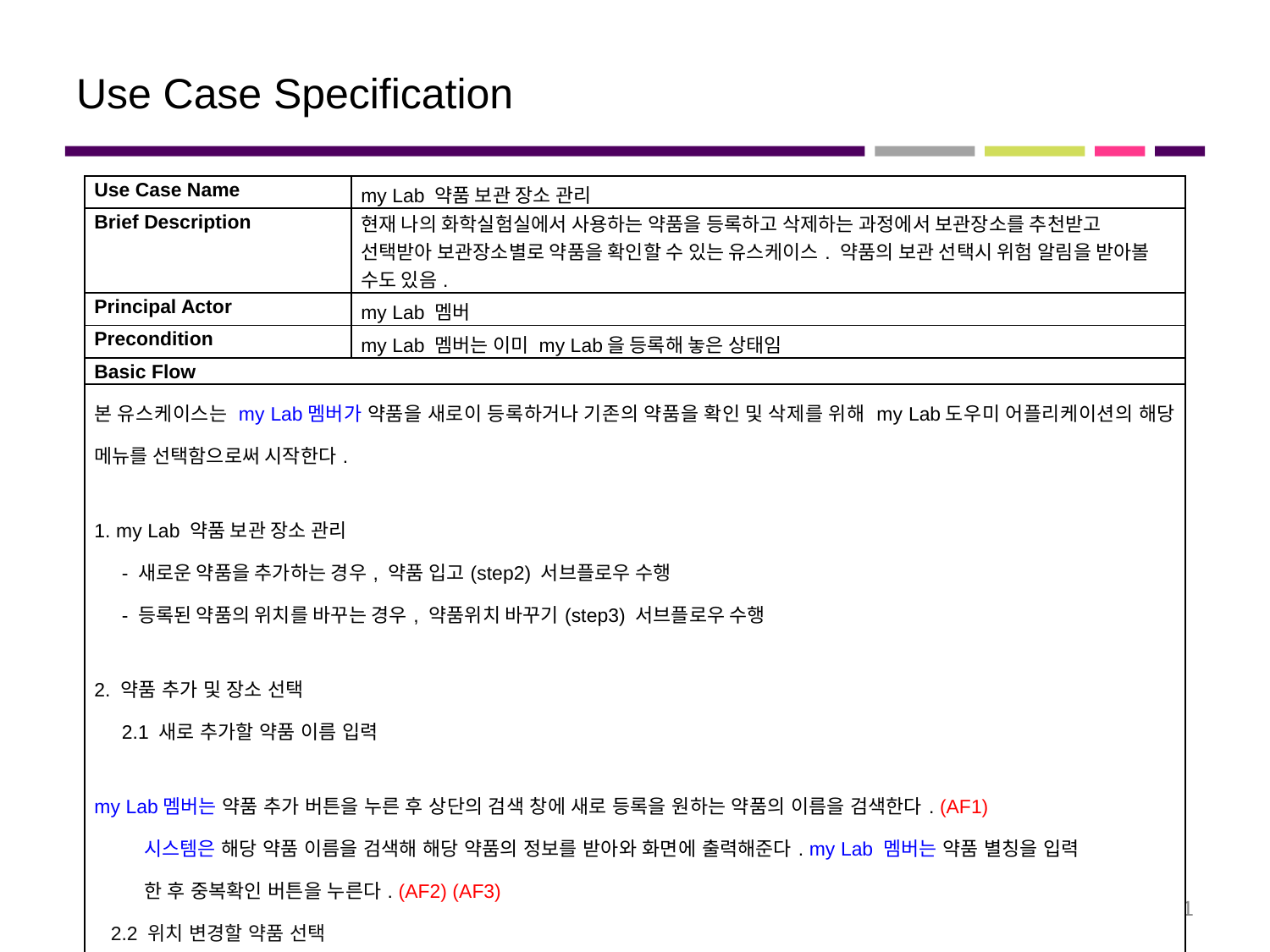

# Use Case Specification
| Use Case Name | my Lab 약품 보관 장소 관리 |
| --- | --- |
| Brief Description | 현재 나의 화학실험실에서 사용하는 약품을 등록하고 삭제하는 과정에서 보관장소를 추천받고 선택받아 보관장소별로 약품을 확인할 수 있는 유스케이스. 약품의 보관 선택시 위험 알림을 받아볼 수도 있음. |
| Principal Actor | my Lab 멤버 |
| Precondition | my Lab 멤버는 이미 my Lab을 등록해 놓은 상태임 |
| Basic Flow |  |
| 본 유스케이스는 my Lab멤버가 약품을 새로이 등록하거나 기존의 약품을 확인 및 삭제를 위해 my Lab도우미 어플리케이션의 해당 메뉴를 선택함으로써 시작한다. 1. my Lab 약품 보관 장소 관리 - 새로운 약품을 추가하는 경우, 약품 입고(step2) 서브플로우 수행 - 등록된 약품의 위치를 바꾸는 경우, 약품위치 바꾸기(step3) 서브플로우 수행 2. 약품 추가 및 장소 선택 2.1 새로 추가할 약품 이름 입력 my Lab멤버는 약품 추가 버튼을 누른 후 상단의 검색 창에 새로 등록을 원하는 약품의 이름을 검색한다. (AF1) 시스템은 해당 약품 이름을 검색해 해당 약품의 정보를 받아와 화면에 출력해준다. my Lab 멤버는 약품 별칭을 입력 한 후 중복확인 버튼을 누른다. (AF2) (AF3) 2.2 위치 변경할 약품 선택 my Lab멤버는 화면에 표출된 약품들 중 원하는 대상을 선택한다. 시스템은 my Lab멤버가 선택한 약품에 대해 해당 약품의 보관장소 정보를 화면에 출력한다. 시스템은 화면 하단에 ‘장소수정’ 과 ‘닫기’ 버튼을 출력한다. my Lab 멤버가 ‘수정하기’ 버튼을 클릭하면, 시스템은 보관 장소를 수정할 수 있는 화면을 출력한다. |  |
1